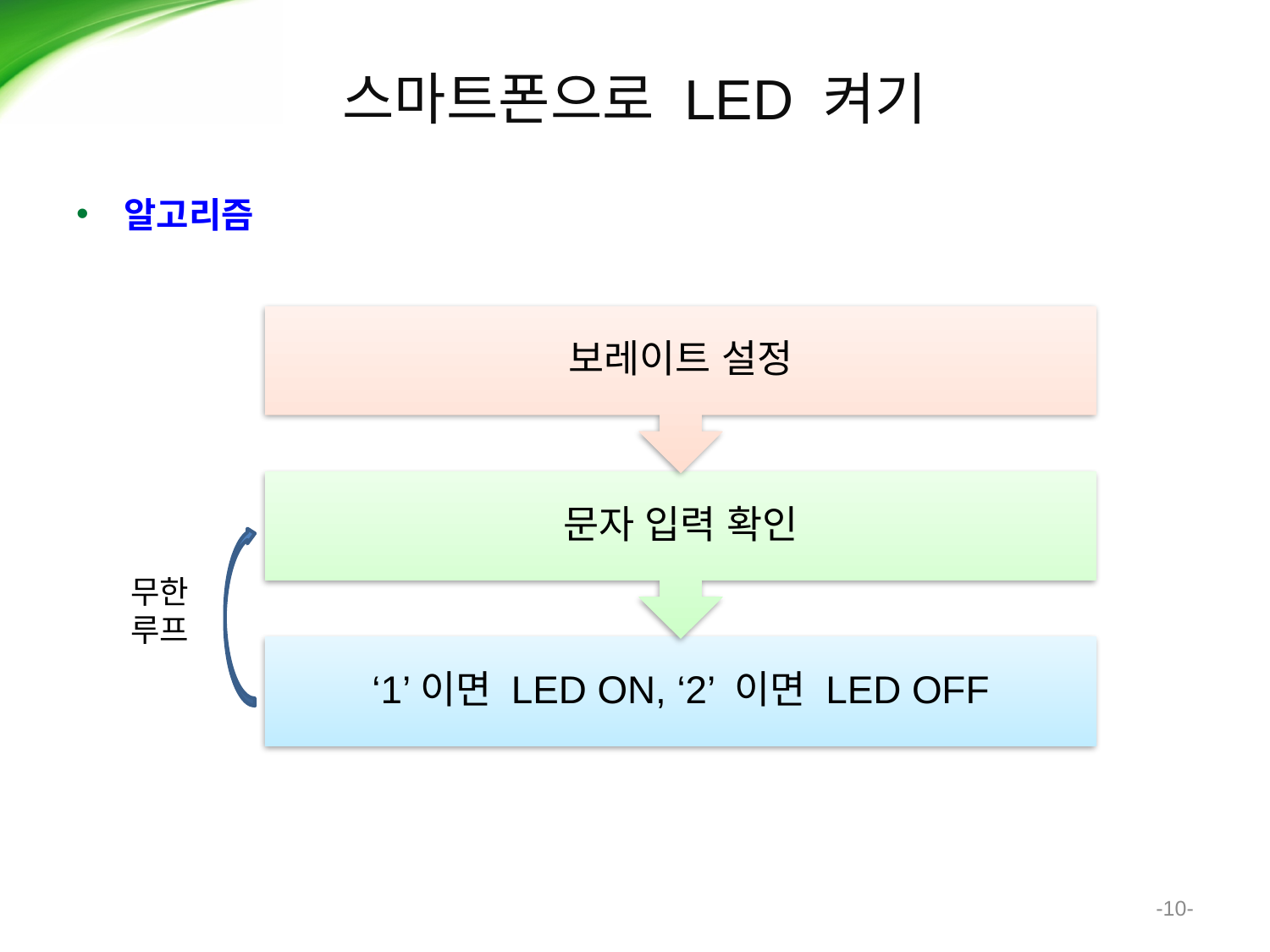

# 스마트폰으로 LED 켜기
알고리즘

‘1’이면 LED ON, ‘2’ 이면 LED OFF
문자 입력 확인
보레이트 설정

무한
루프
-10-